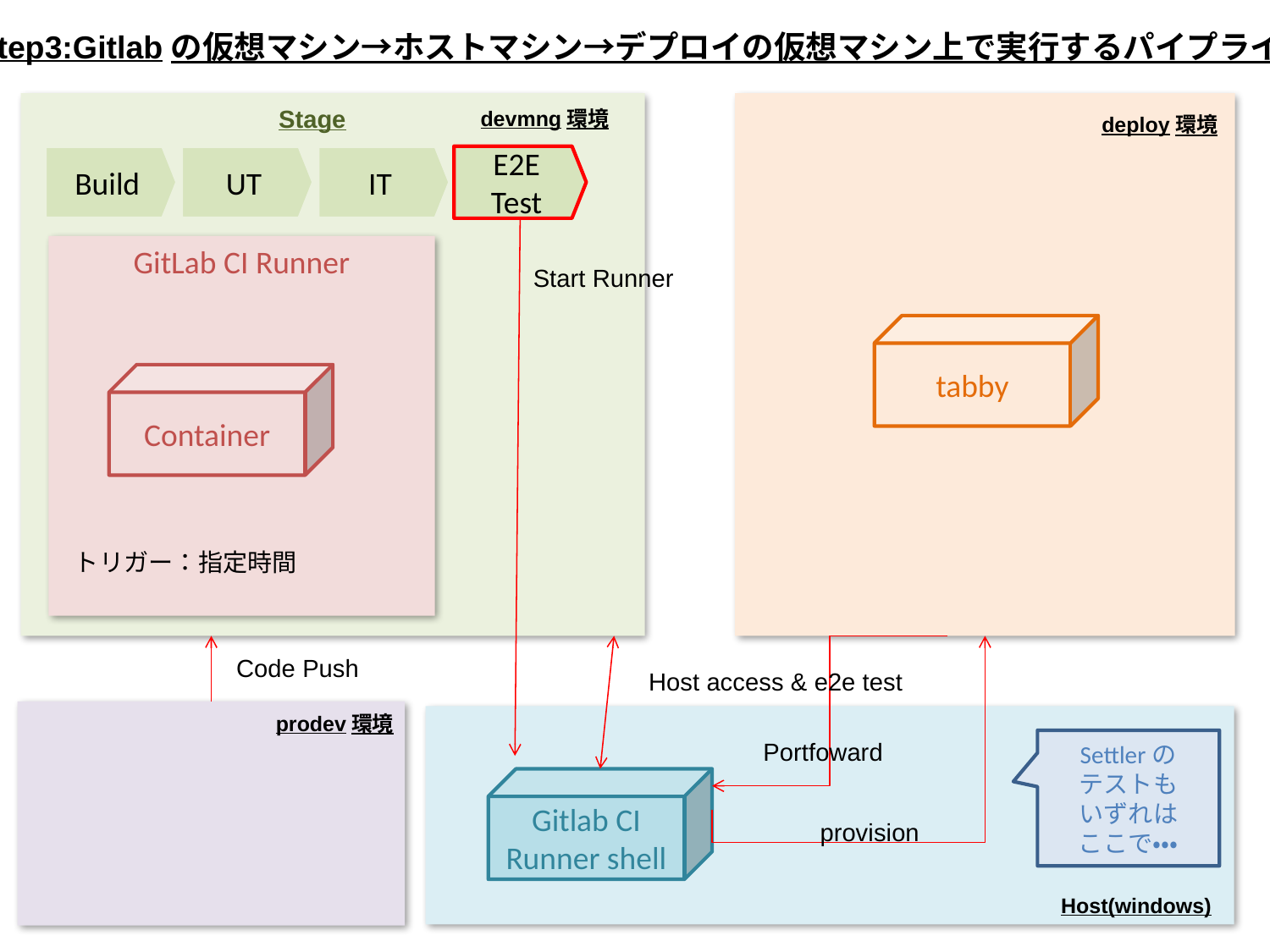

Step3:Gitlabの仮想マシン→ホストマシン→デプロイの仮想マシン上で実行するパイプライン

Stage
Build
UT
IT
E2E Test
devmng環境
deploy環境
GitLab CI Runner
Start Runner
tabby
Container
トリガー：指定時間
Code Push
Host access & e2e test

prodev環境

Portfoward
Settlerの
テストも
いずれは
ここで・・・
Gitlab CI
Runner shell
provision
Host(windows)